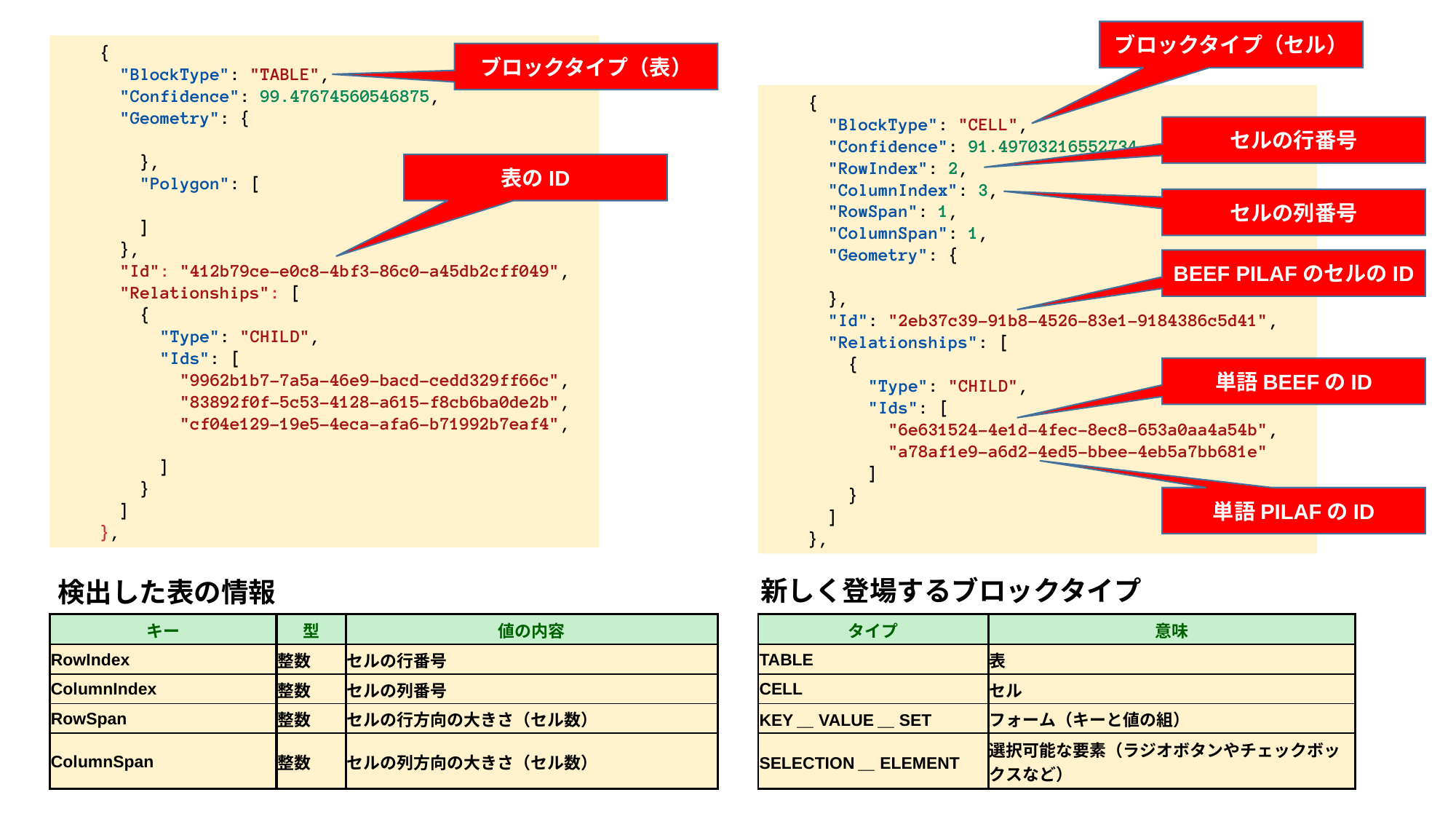

ブロックタイプ（セル）
    {
      "BlockType": "TABLE",
      "Confidence": 99.47674560546875,
      "Geometry": {
        },
        "Polygon": [
        ]
      },
      "Id": "412b79ce-e0c8-4bf3-86c0-a45db2cff049",
      "Relationships": [
        {
          "Type": "CHILD",
          "Ids": [
            "9962b1b7-7a5a-46e9-bacd-cedd329ff66c",
            "83892f0f-5c53-4128-a615-f8cb6ba0de2b",
            "cf04e129-19e5-4eca-afa6-b71992b7eaf4",
          ]
        }
      ]
    },
ブロックタイプ（表）
    {
      "BlockType": "CELL",
      "Confidence": 91.49703216552734,
      "RowIndex": 2,
      "ColumnIndex": 3,
      "RowSpan": 1,
      "ColumnSpan": 1,
      "Geometry": {
      },
      "Id": "2eb37c39-91b8-4526-83e1-9184386c5d41",
      "Relationships": [
        {
          "Type": "CHILD",
          "Ids": [
            "6e631524-4e1d-4fec-8ec8-653a0aa4a54b",
            "a78af1e9-a6d2-4ed5-bbee-4eb5a7bb681e"
          ]
        }
      ]
    },
セルの行番号
表のID
セルの列番号
BEEF PILAFのセルのID
単語BEEFのID
単語PILAFのID
新しく登場するブロックタイプ
検出した表の情報
| キー | 型 | 値の内容 |
| --- | --- | --- |
| RowIndex | 整数 | セルの行番号 |
| ColumnIndex | 整数 | セルの列番号 |
| RowSpan | 整数 | セルの行方向の大きさ（セル数） |
| ColumnSpan | 整数 | セルの列方向の大きさ（セル数） |
| タイプ | 意味 |
| --- | --- |
| TABLE | 表 |
| CELL | セル |
| KEY＿VALUE＿SET | フォーム（キーと値の組） |
| SELECTION＿ELEMENT | 選択可能な要素（ラジオボタンやチェックボックスなど） |